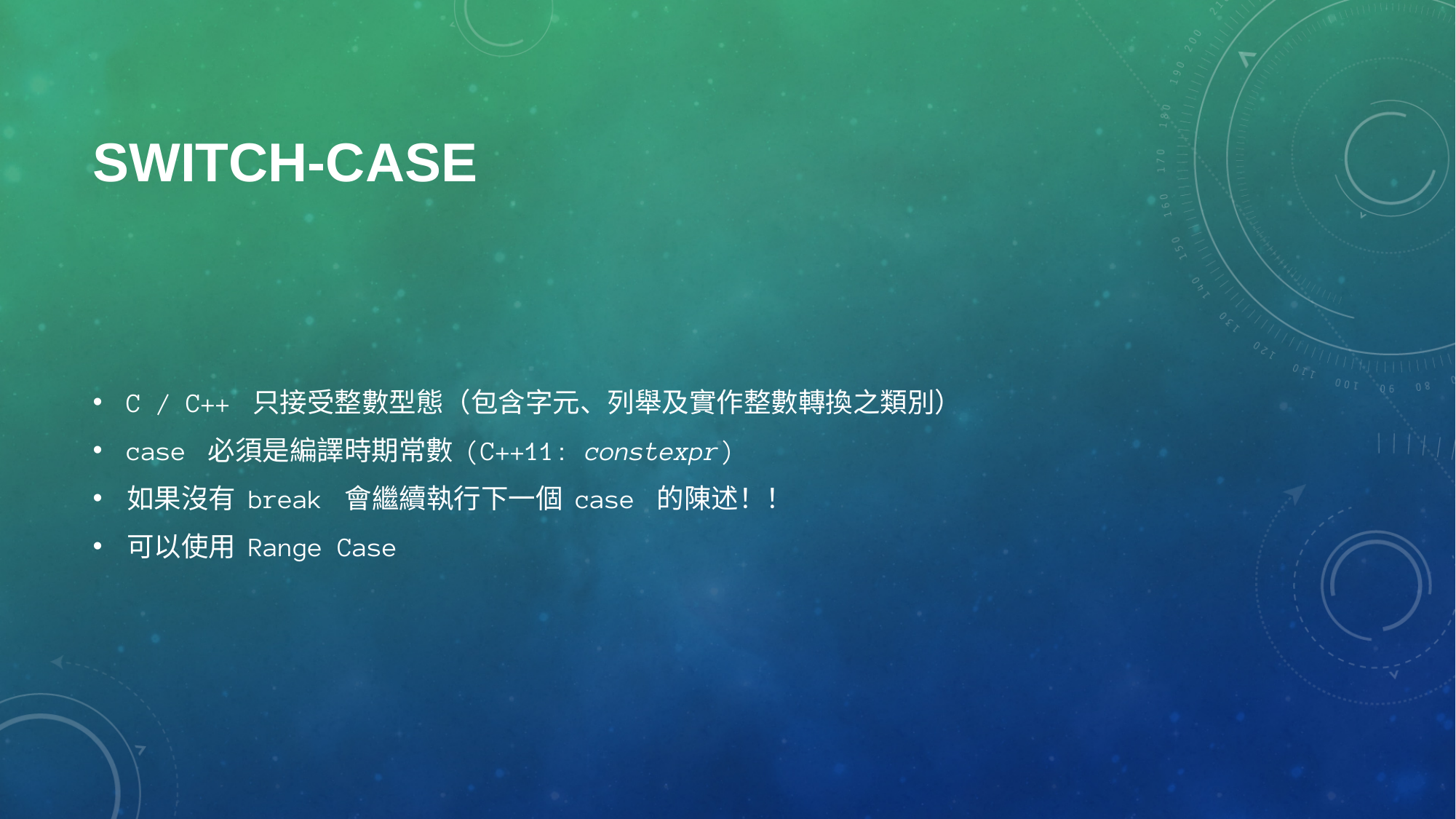

# switch-Case
C / C++ 只接受整數型態（包含字元、列舉及實作整數轉換之類別）
case 必須是編譯時期常數 (C++11: constexpr)
如果沒有 break 會繼續執行下一個 case 的陳述！！
可以使用 Range Case